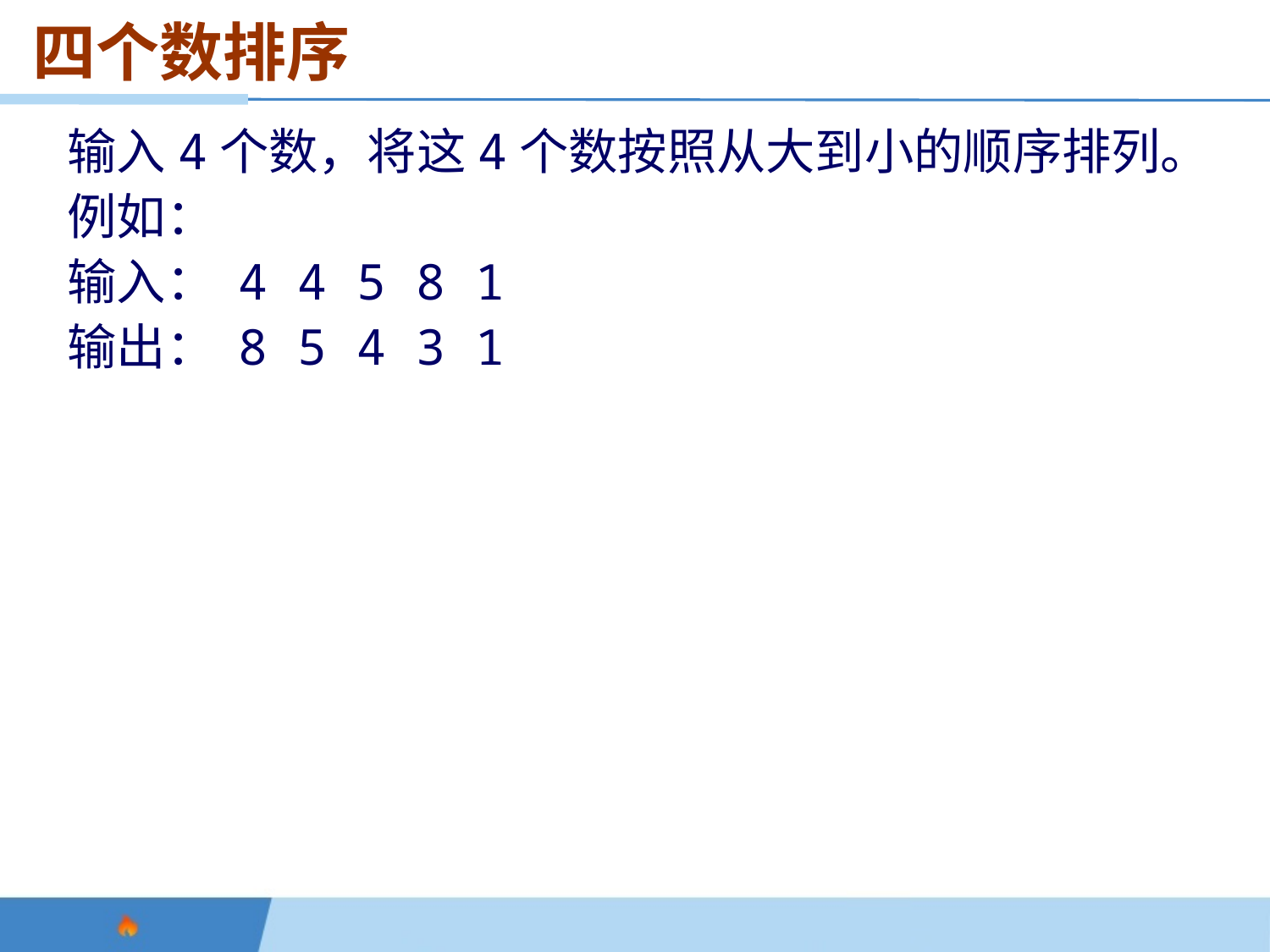

四个数排序
输入4个数，将这4个数按照从大到小的顺序排列。
例如：
输入： 4 4 5 8 1
输出： 8 5 4 3 1